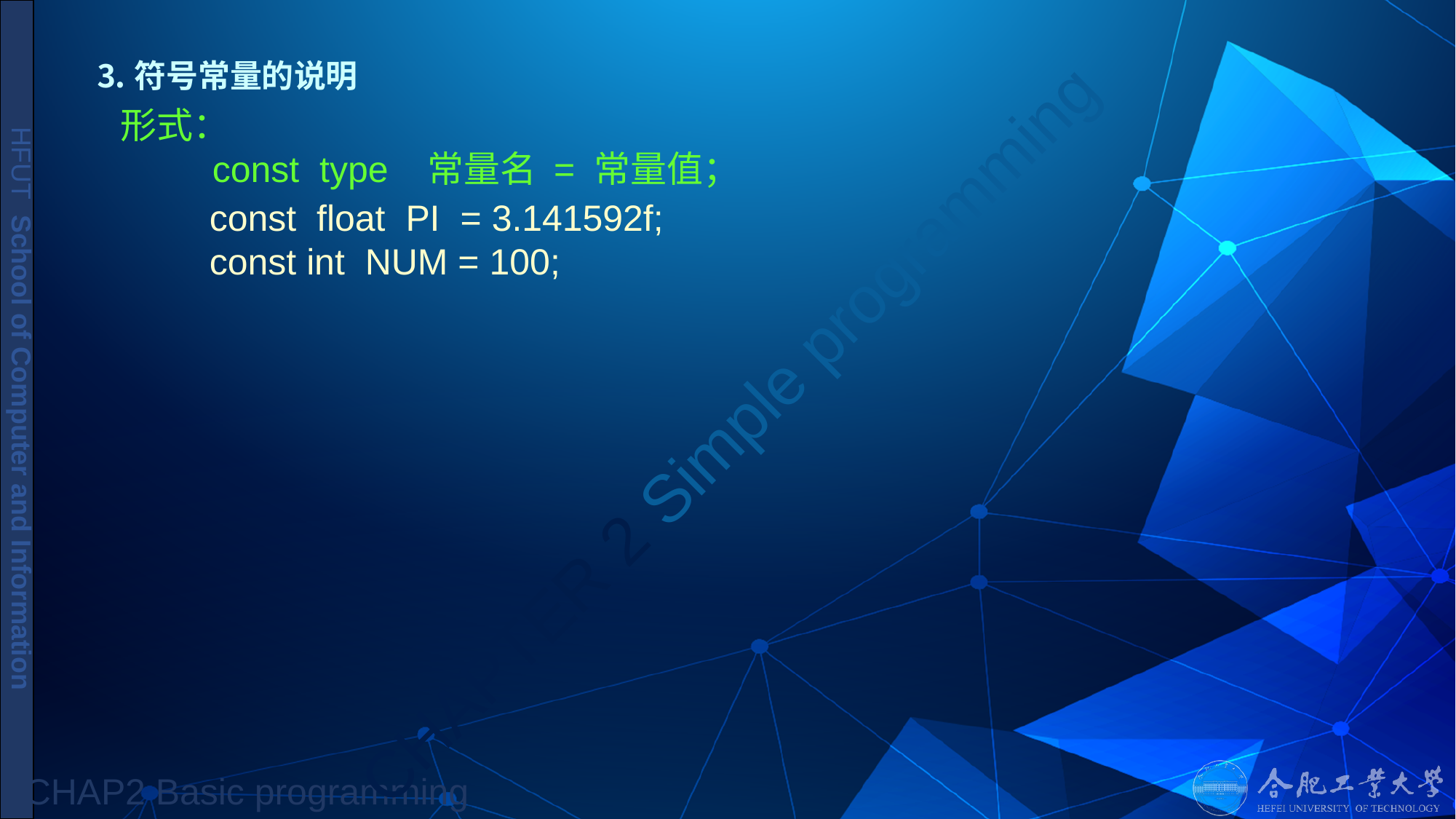

# ⒊符号常量的说明
形式：
         const  type   常量名 = 常量值；
const  float  PI  = 3.141592f;
const int  NUM = 100;